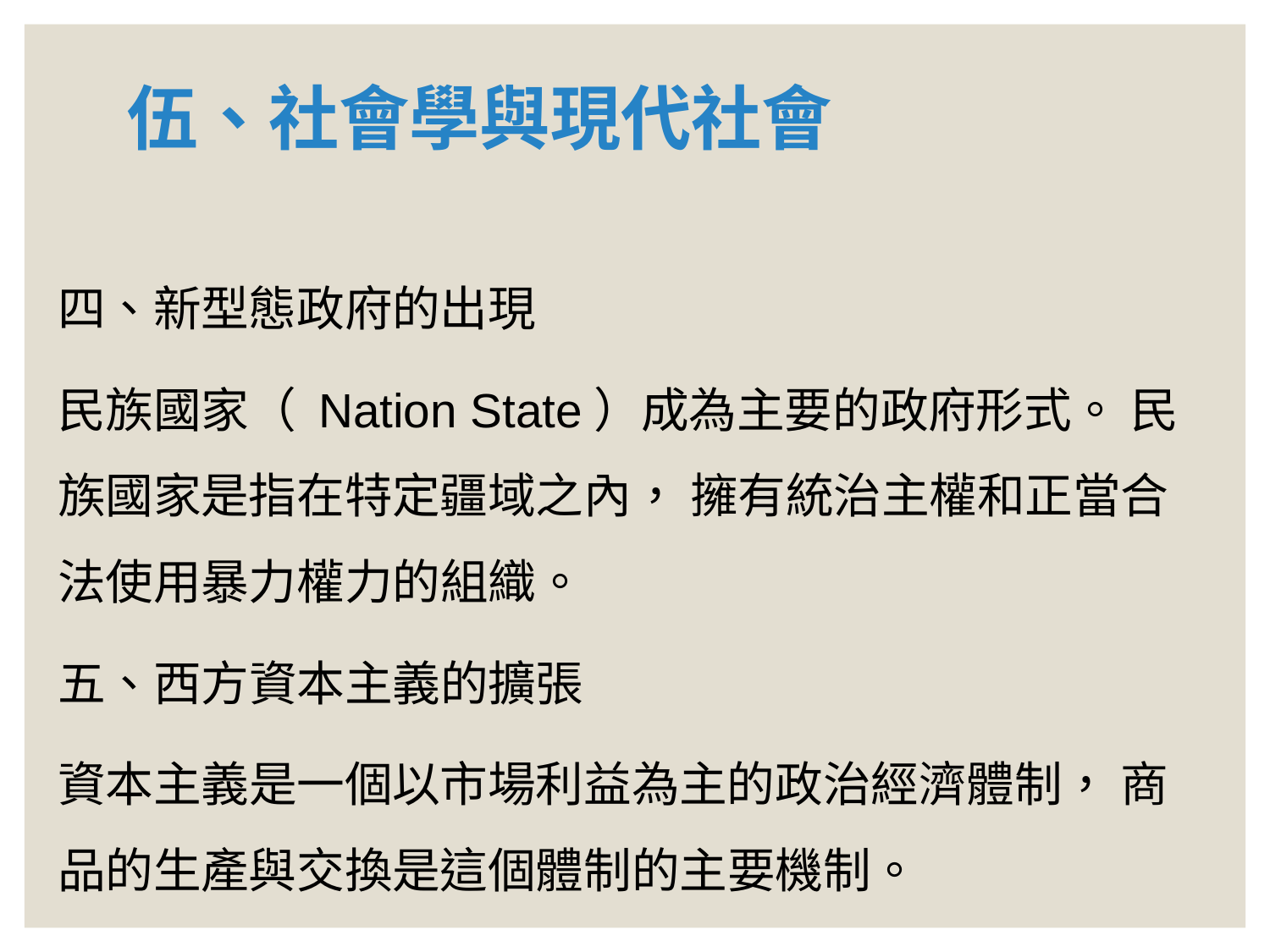

# 伍、社會學與現代社會
四、新型態政府的出現
民族國家（ Nation State）成為主要的政府形式。 民族國家是指在特定疆域之內， 擁有統治主權和正當合法使用暴力權力的組織。
五、西方資本主義的擴張
資本主義是一個以市場利益為主的政治經濟體制， 商品的生產與交換是這個體制的主要機制。